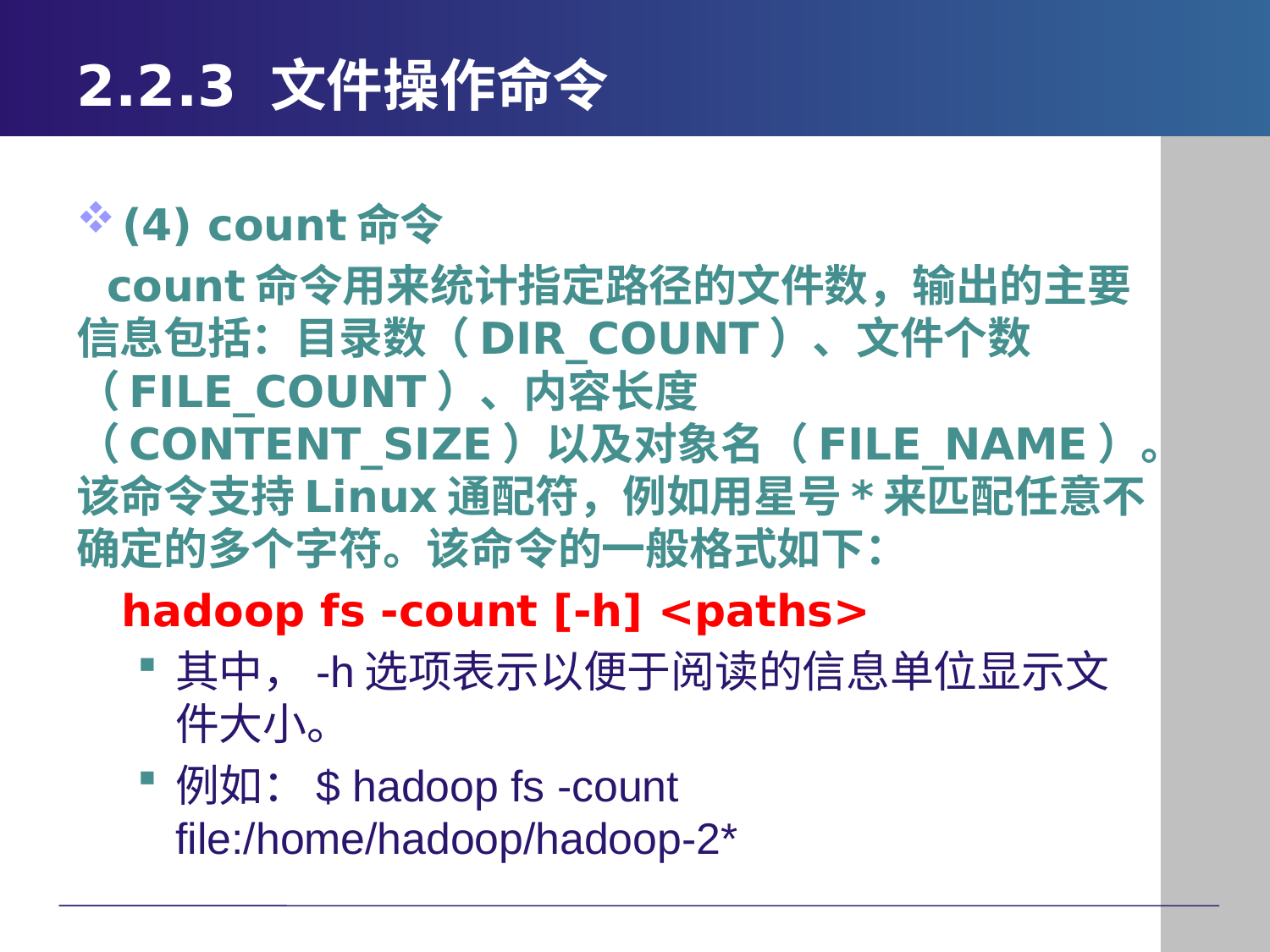

# 2.2.3 文件操作命令
(4) count命令
  count命令用来统计指定路径的文件数，输出的主要信息包括：目录数（DIR_COUNT）、文件个数（FILE_COUNT）、内容长度（CONTENT_SIZE）以及对象名（FILE_NAME）。该命令支持Linux通配符，例如用星号*来匹配任意不确定的多个字符。该命令的一般格式如下：
   hadoop fs -count [-h] <paths>
其中，-h选项表示以便于阅读的信息单位显示文件大小。
例如：$ hadoop fs -count file:/home/hadoop/hadoop-2*